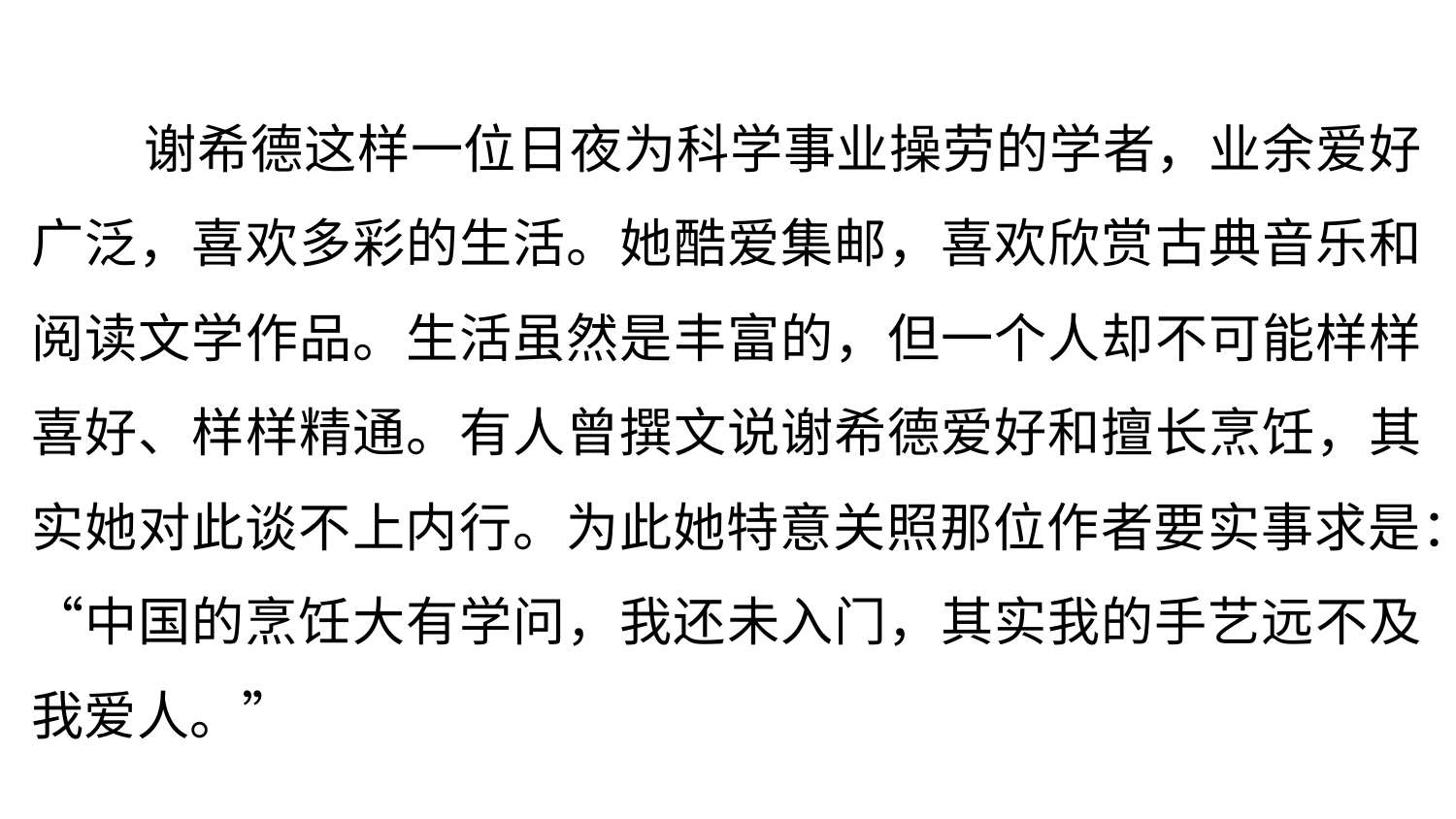

谢希德这样一位日夜为科学事业操劳的学者，业余爱好广泛，喜欢多彩的生活。她酷爱集邮，喜欢欣赏古典音乐和阅读文学作品。生活虽然是丰富的，但一个人却不可能样样喜好、样样精通。有人曾撰文说谢希德爱好和擅长烹饪，其实她对此谈不上内行。为此她特意关照那位作者要实事求是：“中国的烹饪大有学问，我还未入门，其实我的手艺远不及我爱人。”